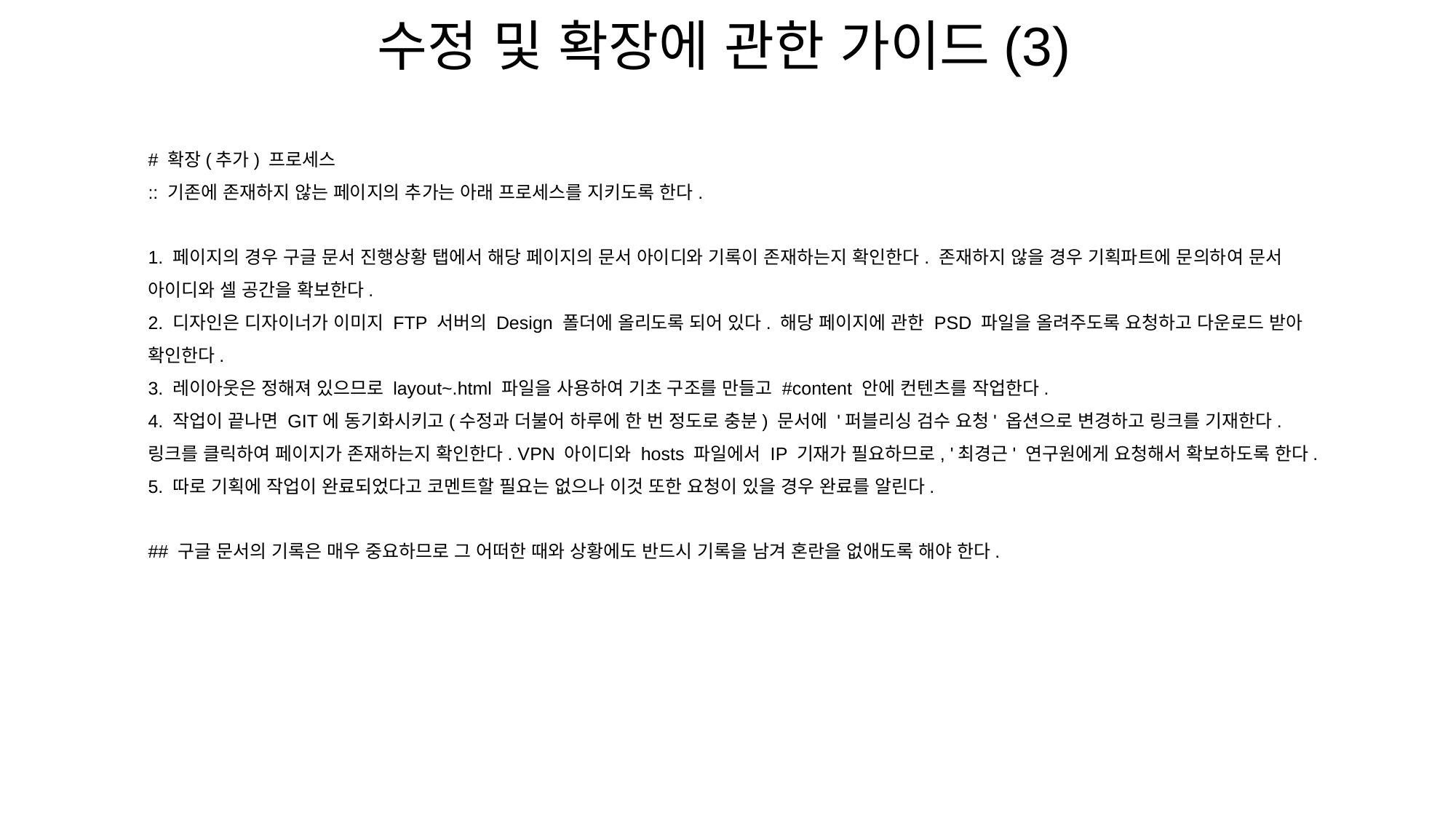

수정 및 확장에 관한 가이드(3)
# 확장(추가) 프로세스
:: 기존에 존재하지 않는 페이지의 추가는 아래 프로세스를 지키도록 한다.

1. 페이지의 경우 구글 문서 진행상황 탭에서 해당 페이지의 문서 아이디와 기록이 존재하는지 확인한다. 존재하지 않을 경우 기획파트에 문의하여 문서 아이디와 셀 공간을 확보한다.
2. 디자인은 디자이너가 이미지 FTP 서버의 Design 폴더에 올리도록 되어 있다. 해당 페이지에 관한 PSD 파일을 올려주도록 요청하고 다운로드 받아 확인한다.
3. 레이아웃은 정해져 있으므로 layout~.html 파일을 사용하여 기초 구조를 만들고 #content 안에 컨텐츠를 작업한다.
4. 작업이 끝나면 GIT에 동기화시키고(수정과 더불어 하루에 한 번 정도로 충분) 문서에 '퍼블리싱 검수 요청' 옵션으로 변경하고 링크를 기재한다. 링크를 클릭하여 페이지가 존재하는지 확인한다. VPN 아이디와 hosts 파일에서 IP 기재가 필요하므로, '최경근' 연구원에게 요청해서 확보하도록 한다.
5. 따로 기획에 작업이 완료되었다고 코멘트할 필요는 없으나 이것 또한 요청이 있을 경우 완료를 알린다.

## 구글 문서의 기록은 매우 중요하므로 그 어떠한 때와 상황에도 반드시 기록을 남겨 혼란을 없애도록 해야 한다.